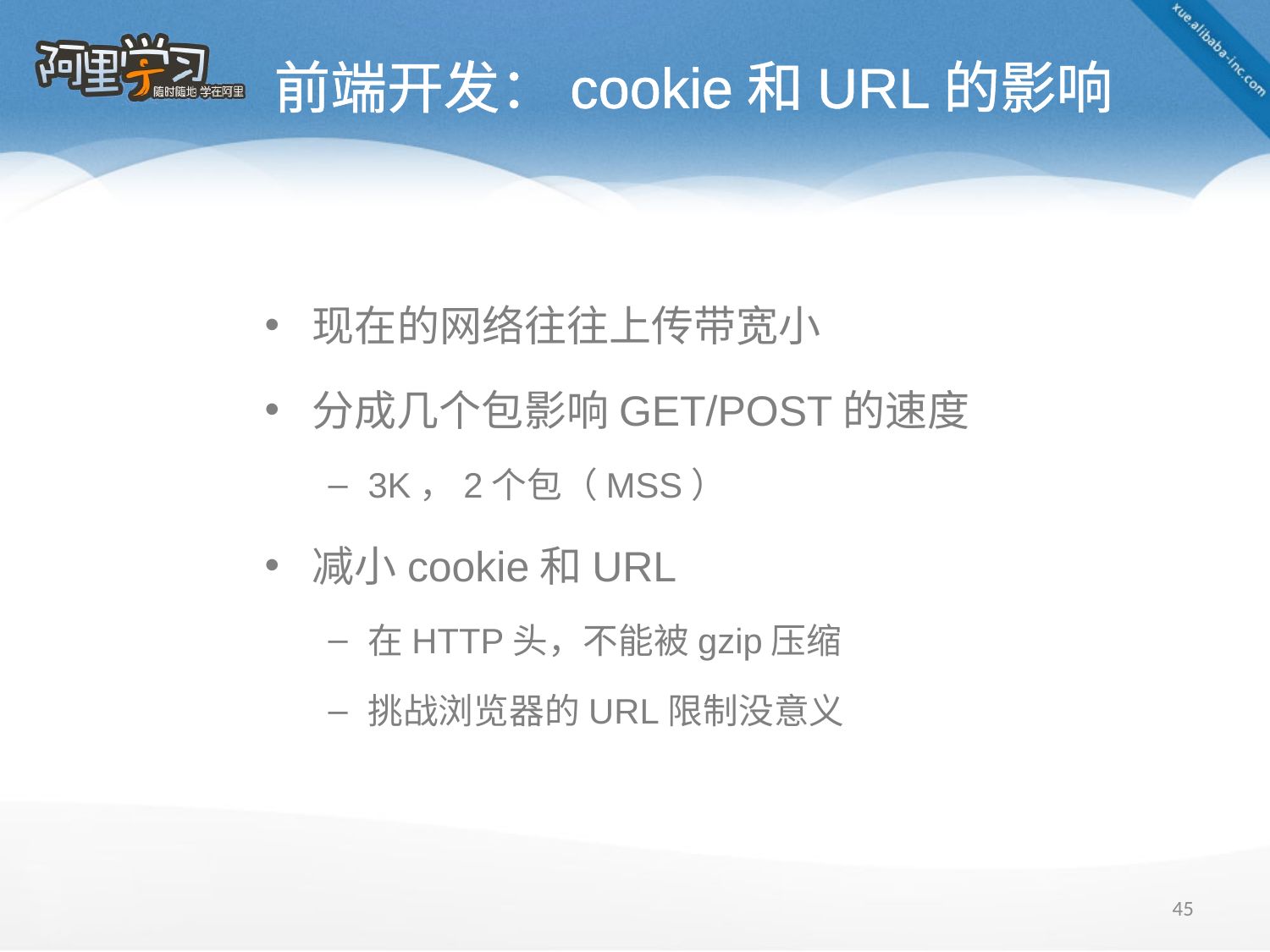

# 前端开发：cookie和URL的影响
现在的网络往往上传带宽小
分成几个包影响GET/POST的速度
3K，2个包（MSS）
减小cookie和URL
在HTTP头，不能被gzip压缩
挑战浏览器的URL限制没意义
45